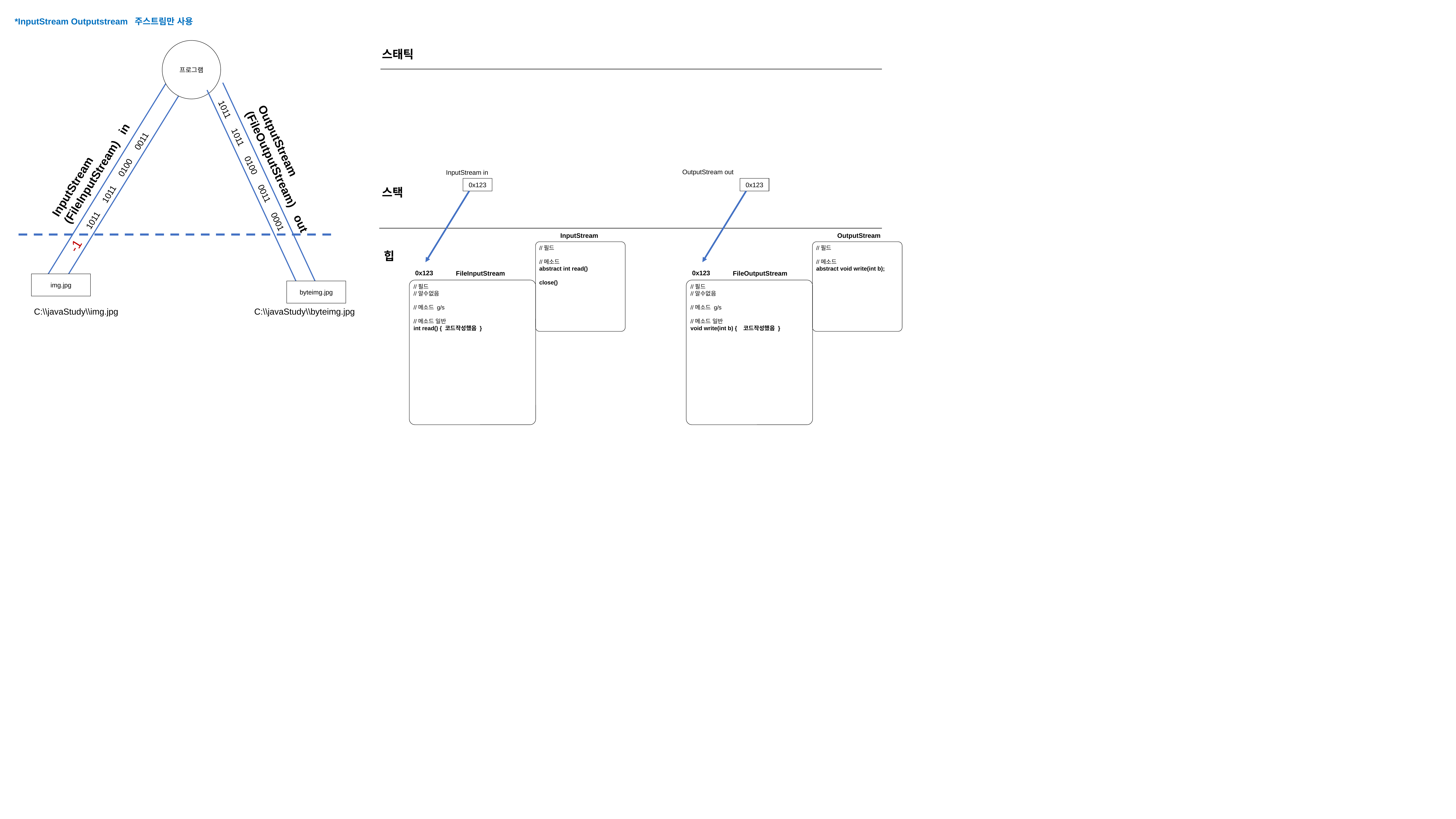

*InputStream Outputstream  주스트림만 사용
프로그램
스태틱
InputStream
(FileInputStream)   in
OutputStream
(FileOutputStream)   out
OutputStream out
InputStream in
1011     1011     0100     0011     0001
  -1      1011     1011     0100     0011
0x123
0x123
스택
InputStream
//필드

//메소드
abstract int read()

close()
OutputStream
//필드

//메소드
abstract void write(int b);
힙
0x123
0x123
FileInputStream
FileOutputStream
img.jpg
//필드
//알수없음

//메소드 g/s

//메소드 일반
int read() { 코드작성했음 }

//필드
//알수없음

//메소드 g/s

//메소드 일반
void write(int b) {   코드작성했음 }

byteimg.jpg
C:\\javaStudy\\img.jpg
C:\\javaStudy\\byteimg.jpg